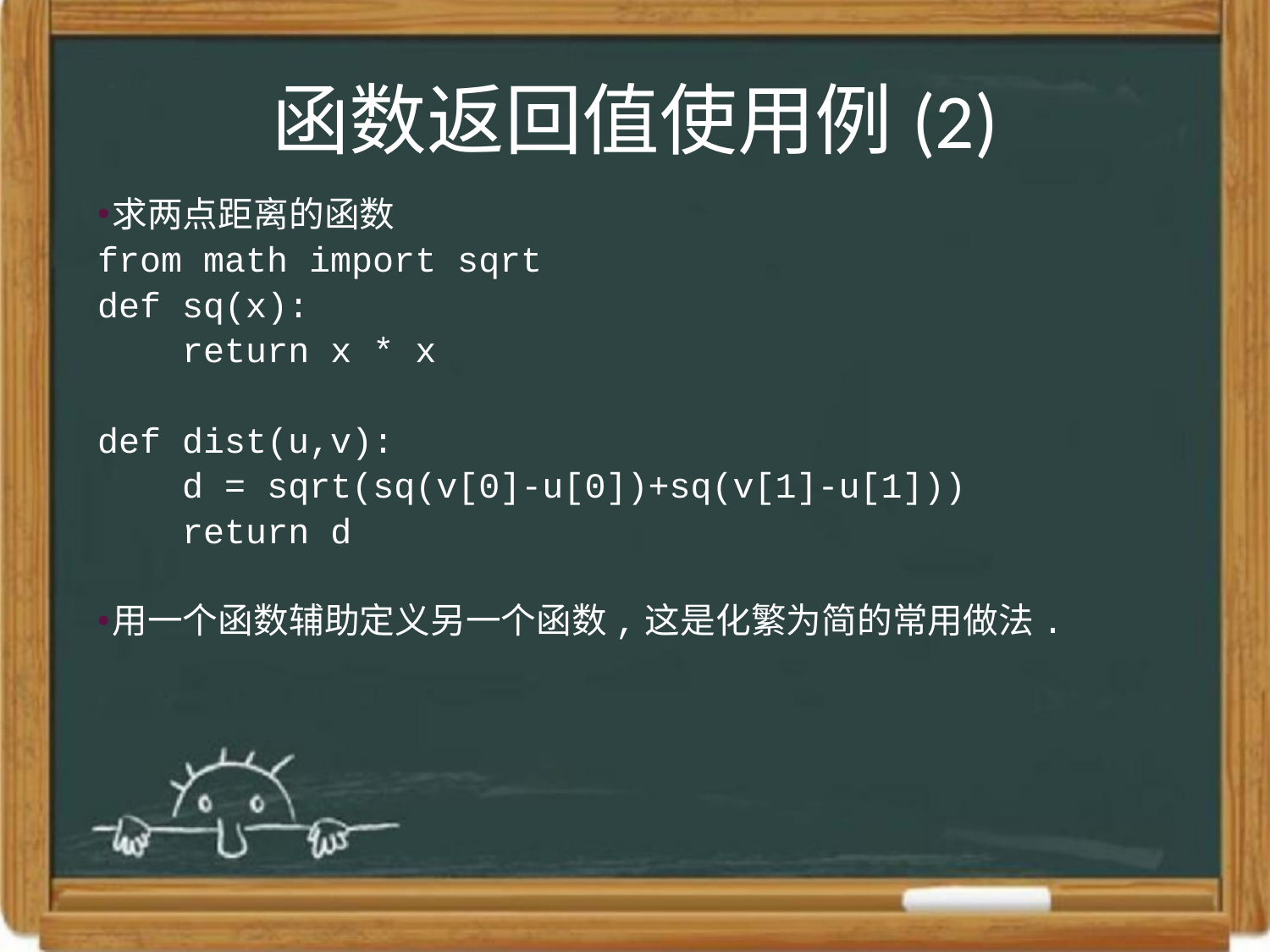

# 函数返回值使用例(2)
求两点距离的函数
from math import sqrt
def sq(x):
    return x * x

def dist(u,v):
    d = sqrt(sq(v[0]-u[0])+sq(v[1]-u[1]))
    return d

用一个函数辅助定义另一个函数,这是化繁为简的常用做法.